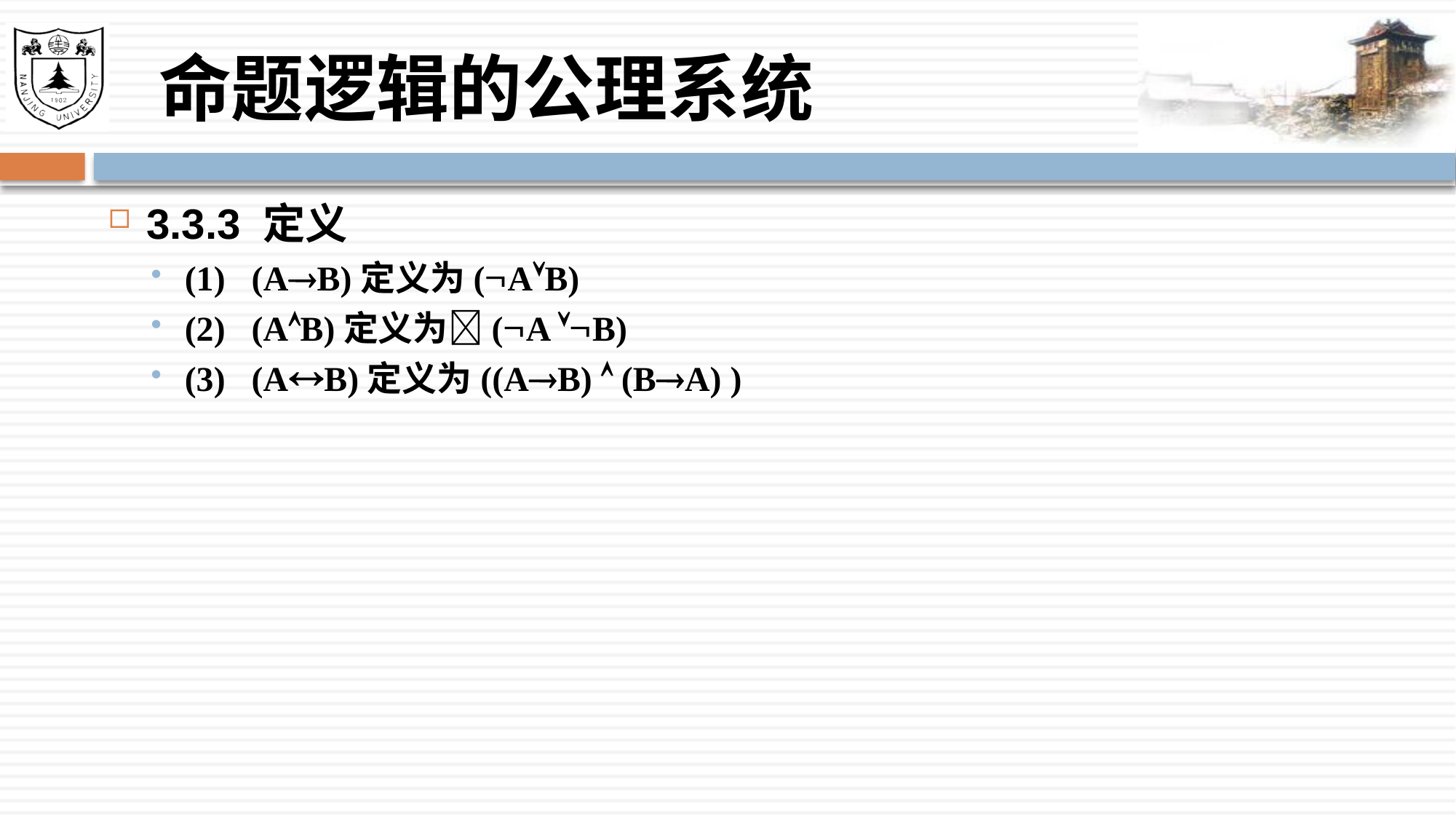

# 命题逻辑的公理系统
3.3.3 定义
(1)   (A→B)定义为(¬A∨B)
(2)   (A∧B)定义为¬(¬A ∨¬B)
(3)   (A↔B)定义为((A→B) ∧ (B→A) )